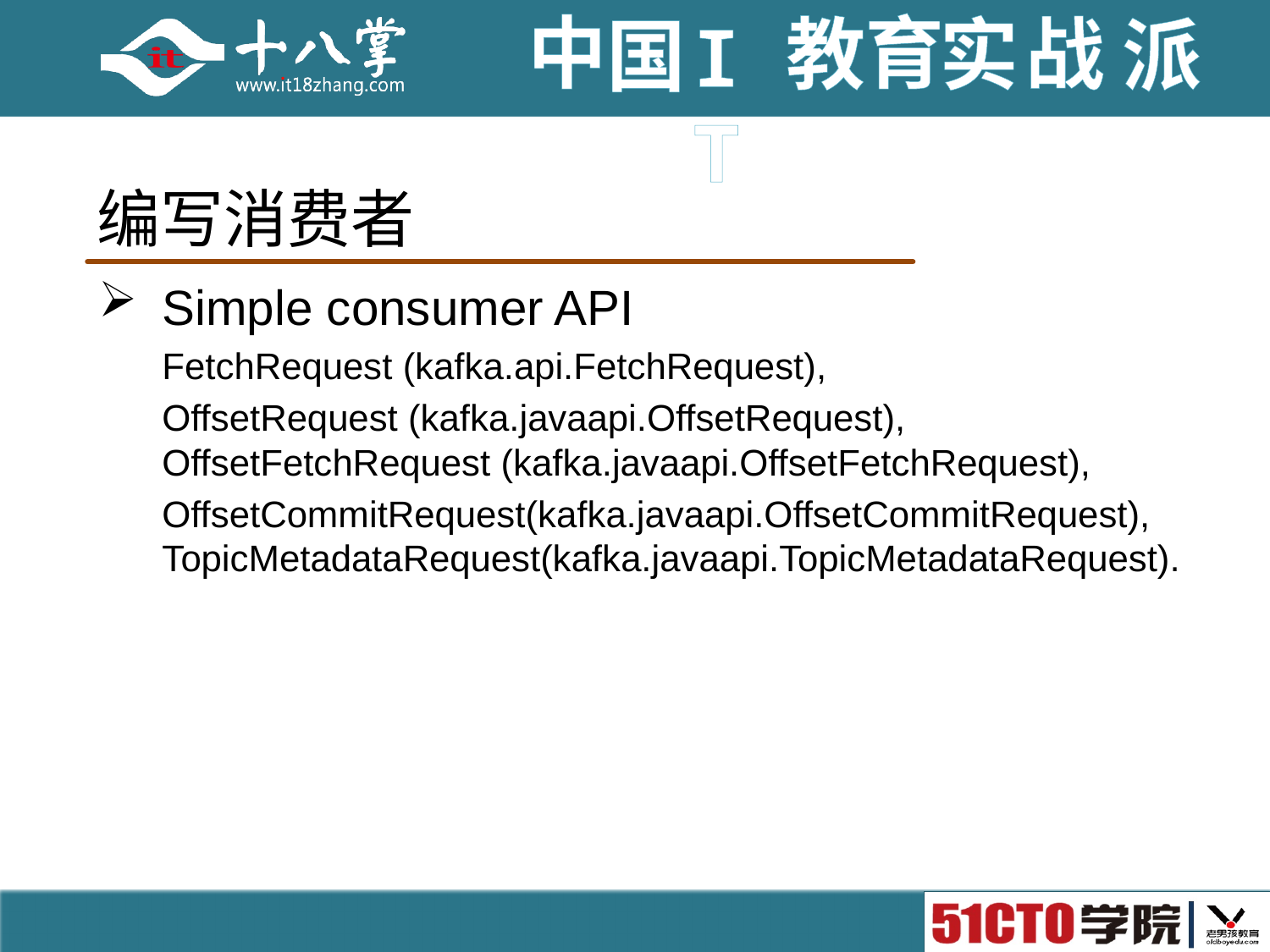

# 编写消费者
Simple consumer API
FetchRequest (kafka.api.FetchRequest),
OffsetRequest (kafka.javaapi.OffsetRequest), OffsetFetchRequest (kafka.javaapi.OffsetFetchRequest),
OffsetCommitRequest(kafka.javaapi.OffsetCommitRequest), TopicMetadataRequest(kafka.javaapi.TopicMetadataRequest).